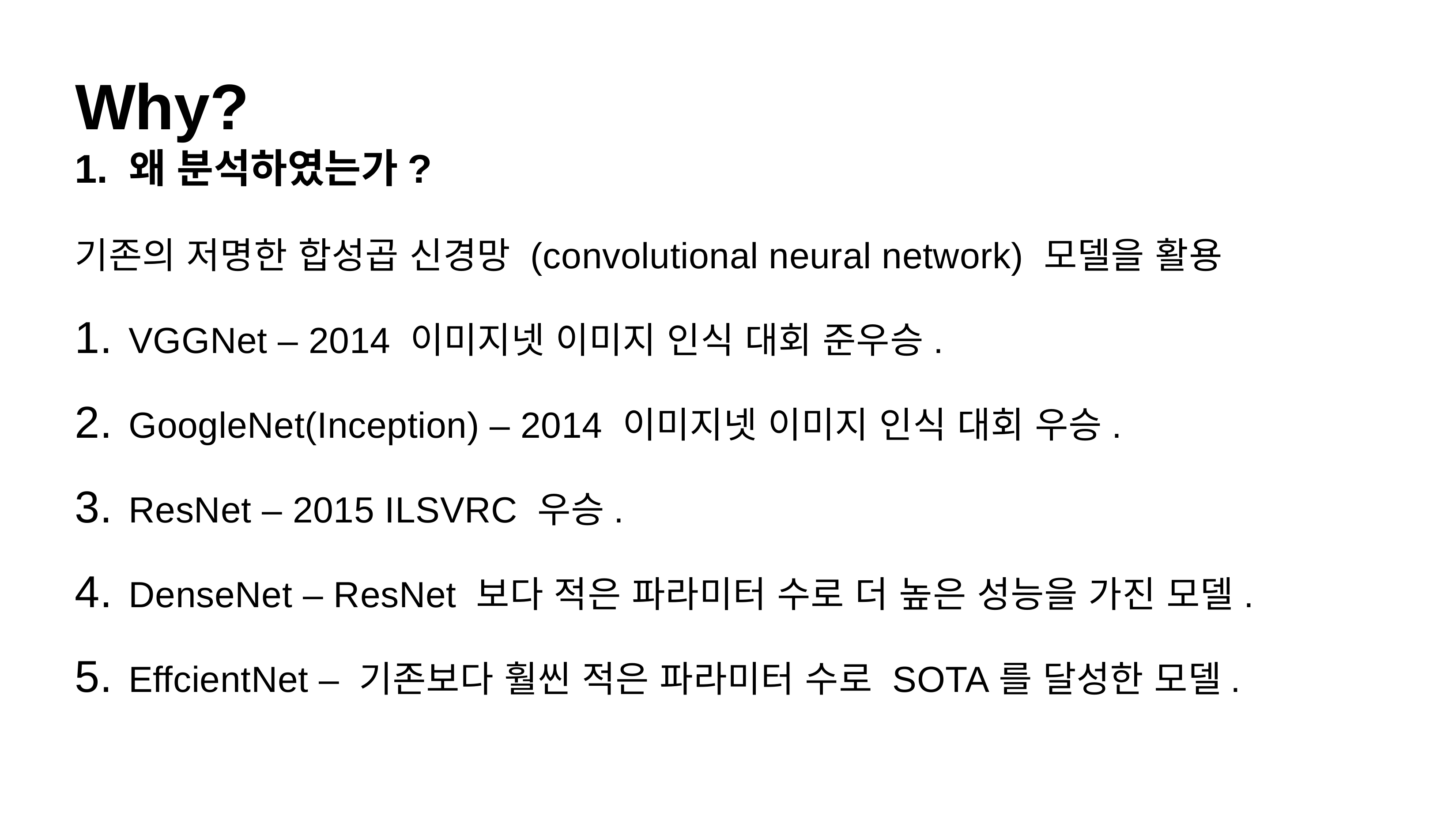

# Why?
1. 왜 분석하였는가?
기존의 저명한 합성곱 신경망 (convolutional neural network) 모델을 활용
VGGNet – 2014 이미지넷 이미지 인식 대회 준우승.
GoogleNet(Inception) – 2014 이미지넷 이미지 인식 대회 우승.
ResNet – 2015 ILSVRC 우승.
DenseNet – ResNet 보다 적은 파라미터 수로 더 높은 성능을 가진 모델.
EffcientNet – 기존보다 훨씬 적은 파라미터 수로 SOTA를 달성한 모델.